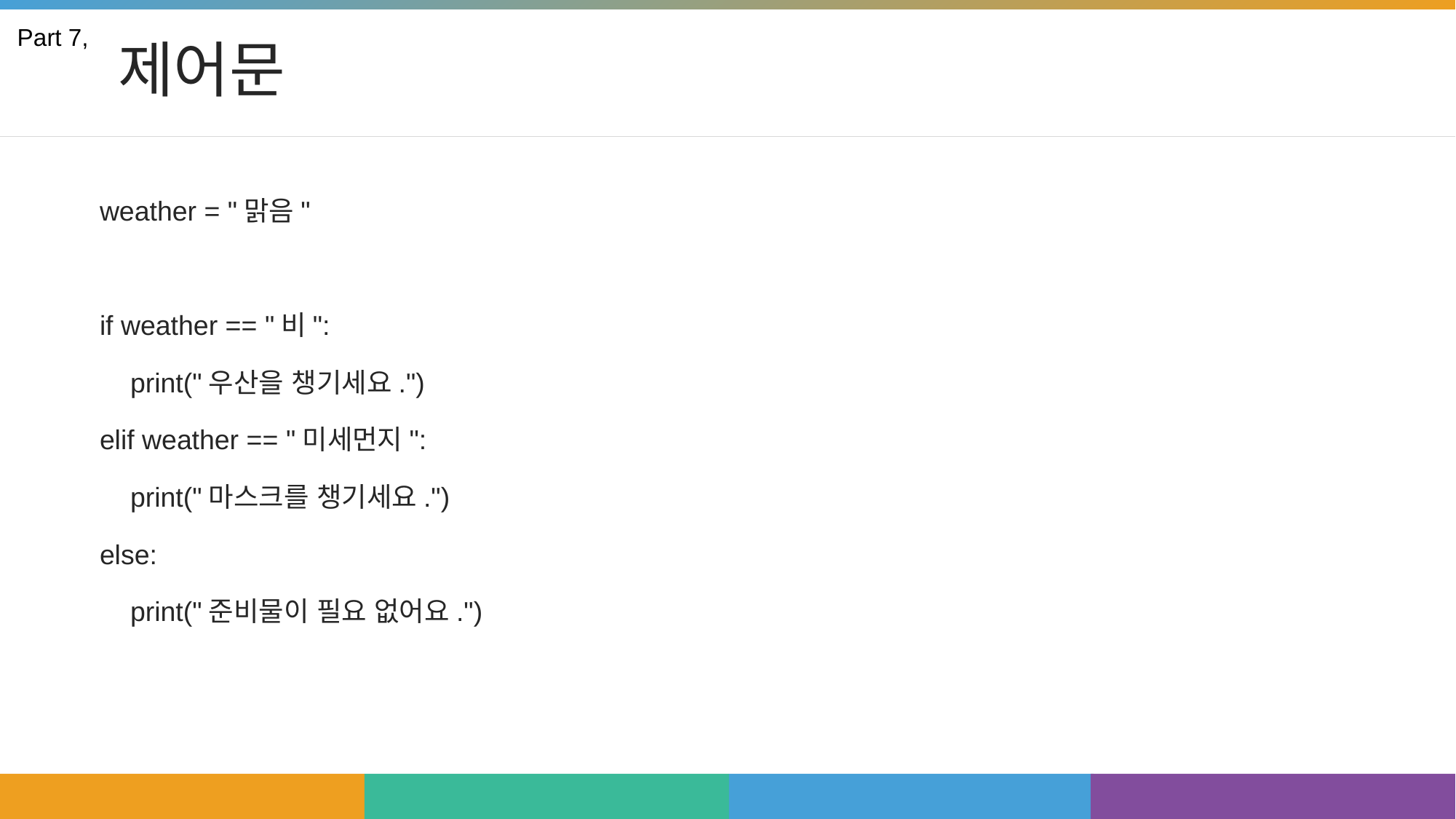

# 제어문
Part 7,
weather = "맑음"

if weather == "비":
    print("우산을 챙기세요.")
elif weather == "미세먼지":
    print("마스크를 챙기세요.")
else:
    print("준비물이 필요 없어요.")